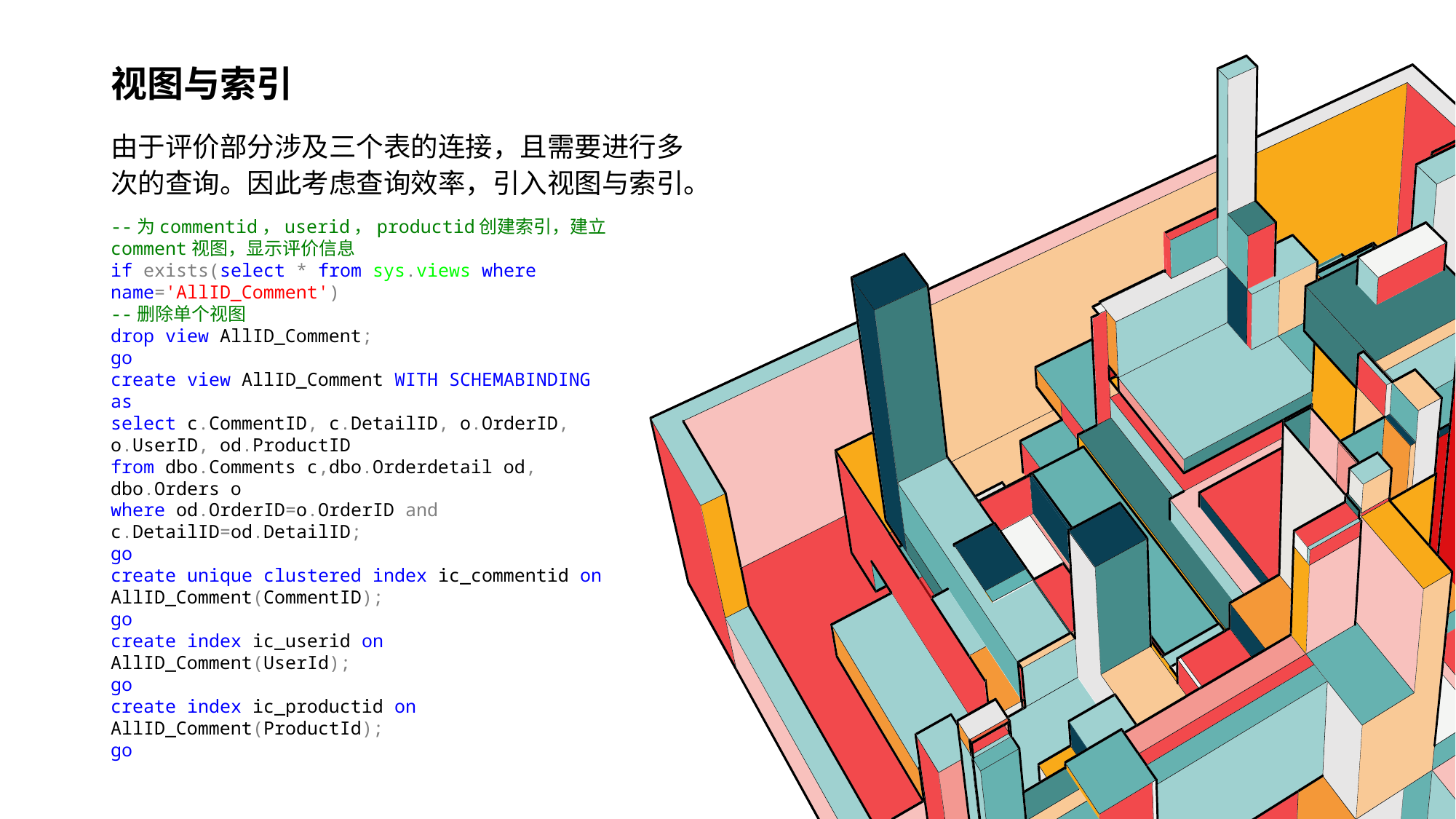

视图与索引
由于评价部分涉及三个表的连接，且需要进行多次的查询。因此考虑查询效率，引入视图与索引。
--为commentid，userid，productid创建索引，建立comment视图，显示评价信息
if exists(select * from sys.views where name='AllID_Comment')
--删除单个视图
drop view AllID_Comment;
go
create view AllID_Comment WITH SCHEMABINDING
as
select c.CommentID, c.DetailID, o.OrderID, o.UserID, od.ProductID
from dbo.Comments c,dbo.Orderdetail od, dbo.Orders o
where od.OrderID=o.OrderID and c.DetailID=od.DetailID;
go
create unique clustered index ic_commentid on AllID_Comment(CommentID);
go
create index ic_userid on AllID_Comment(UserId);
go
create index ic_productid on AllID_Comment(ProductId);
go